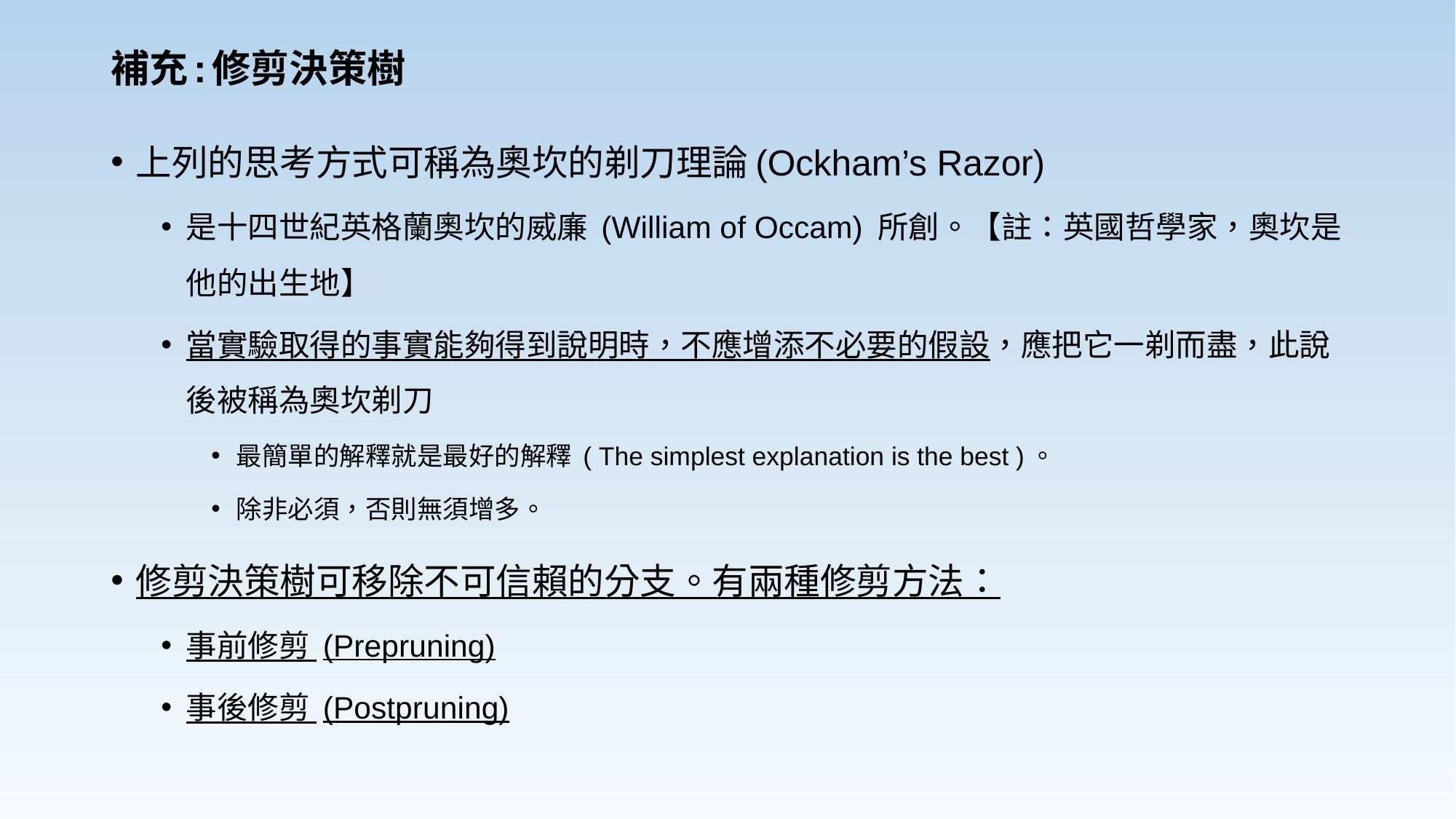

# 補充:修剪決策樹
上列的思考方式可稱為奧坎的剃刀理論(Ockham’s Razor)
是十四世紀英格蘭奧坎的威廉 (William of Occam) 所創。【註：英國哲學家，奧坎是他的出生地】
當實驗取得的事實能夠得到說明時，不應增添不必要的假設，應把它一剃而盡，此說後被稱為奧坎剃刀
最簡單的解釋就是最好的解釋 ( The simplest explanation is the best )。
除非必須，否則無須增多。
修剪決策樹可移除不可信賴的分支。有兩種修剪方法：
事前修剪 (Prepruning)
事後修剪 (Postpruning)